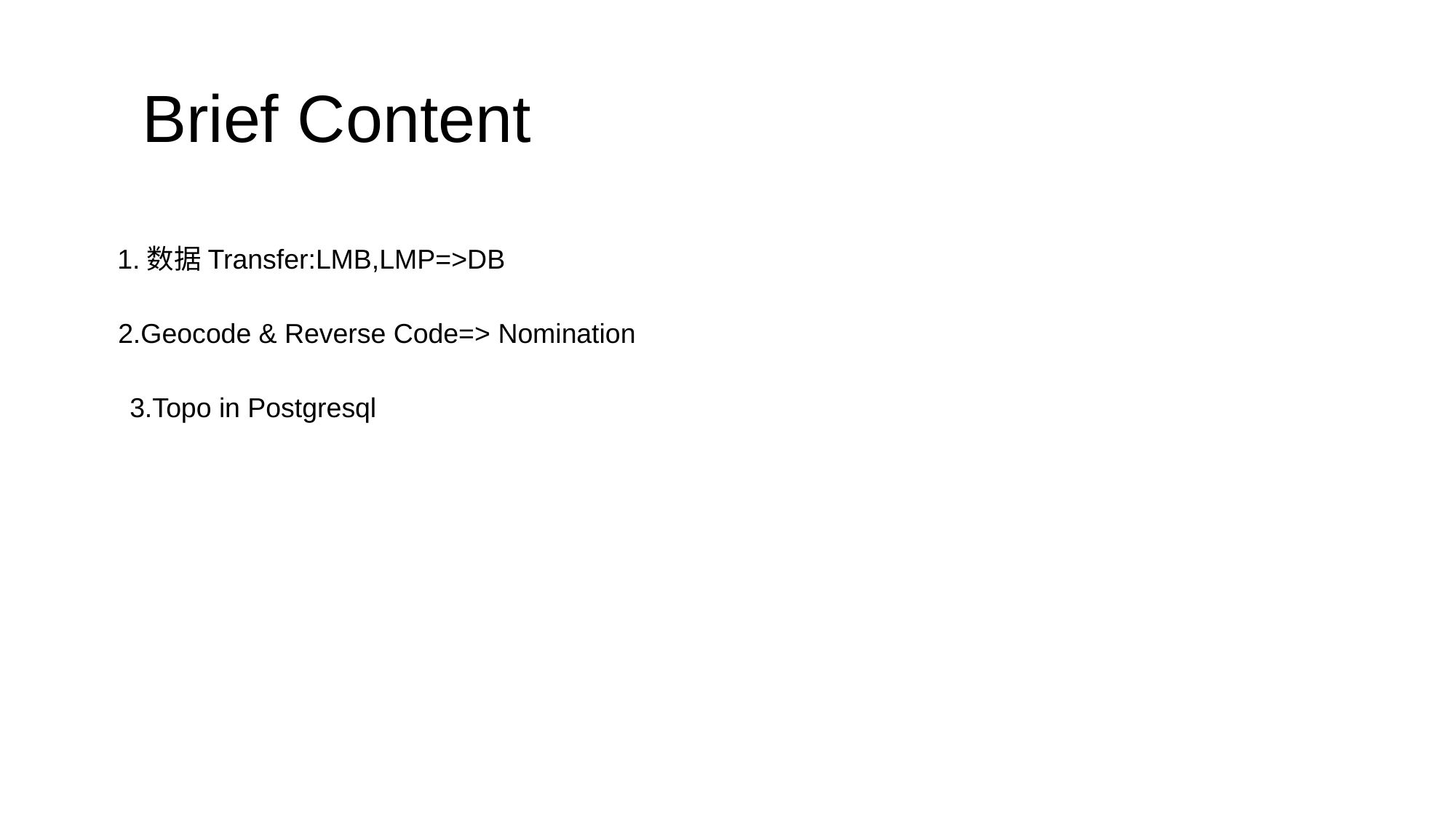

# Brief Content
1.数据Transfer:LMB,LMP=>DB
2.Geocode & Reverse Code=> Nomination
3.Topo in Postgresql